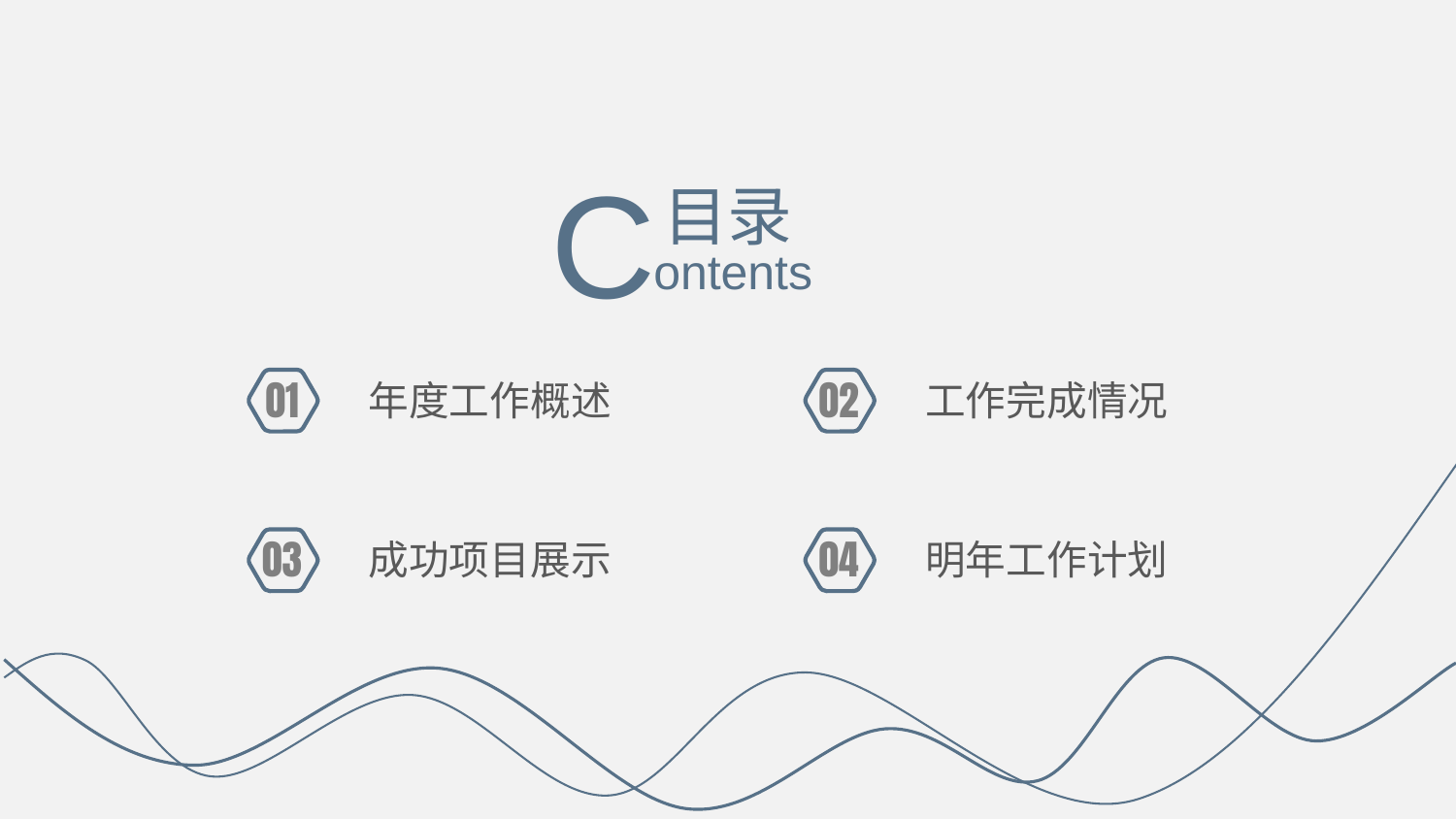

C
目录
ontents
年度工作概述
工作完成情况

01

02

成功项目展示
明年工作计划

03

04